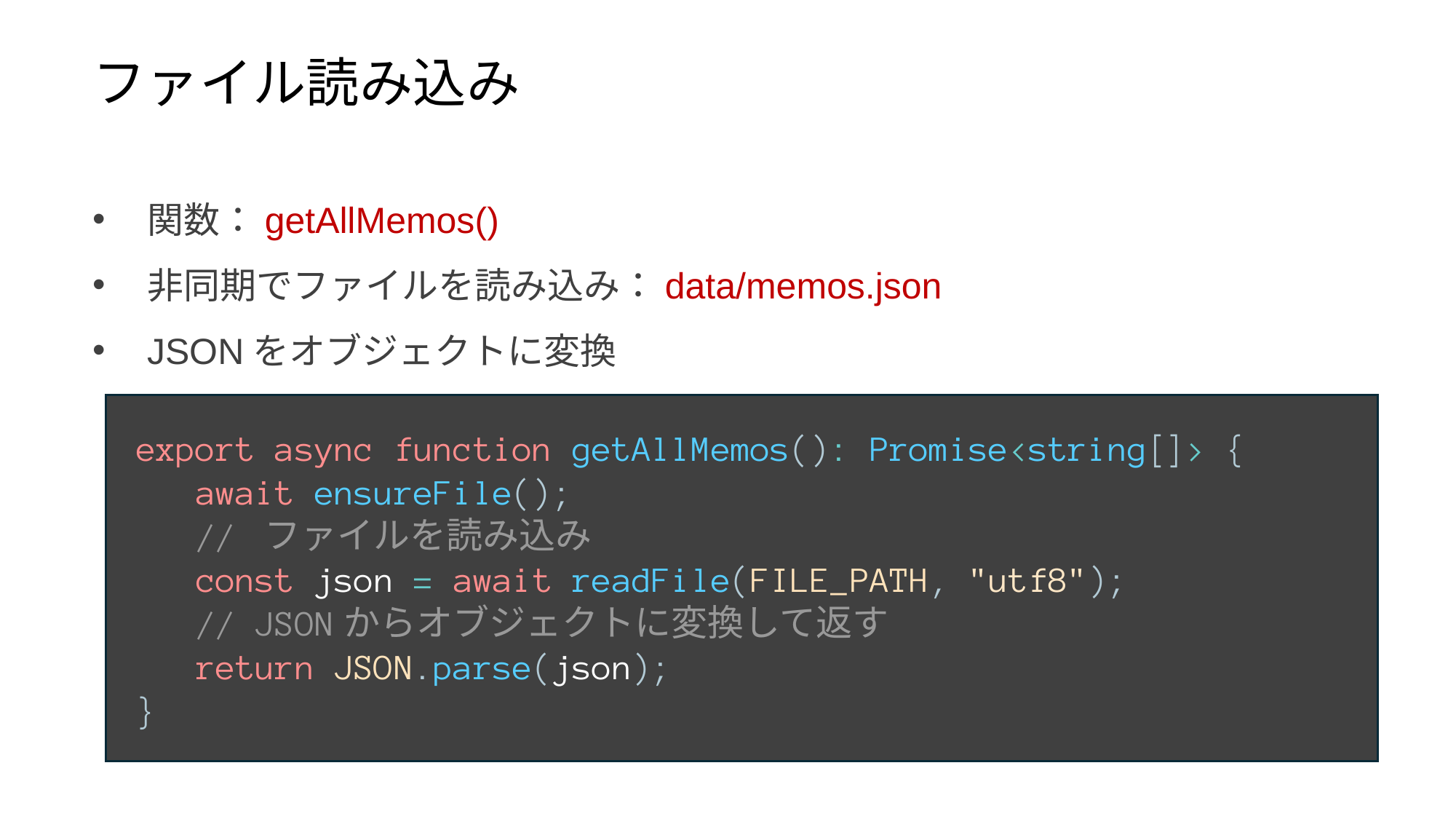

ファイル読み込み
関数：getAllMemos()
非同期でファイルを読み込み：data/memos.json
JSONをオブジェクトに変換
 export async function getAllMemos(): Promise<string[]> {
    await ensureFile();
    // ファイルを読み込み
    const json = await readFile(FILE_PATH, "utf8");
    // JSONからオブジェクトに変換して返す
    return JSON.parse(json);
 }